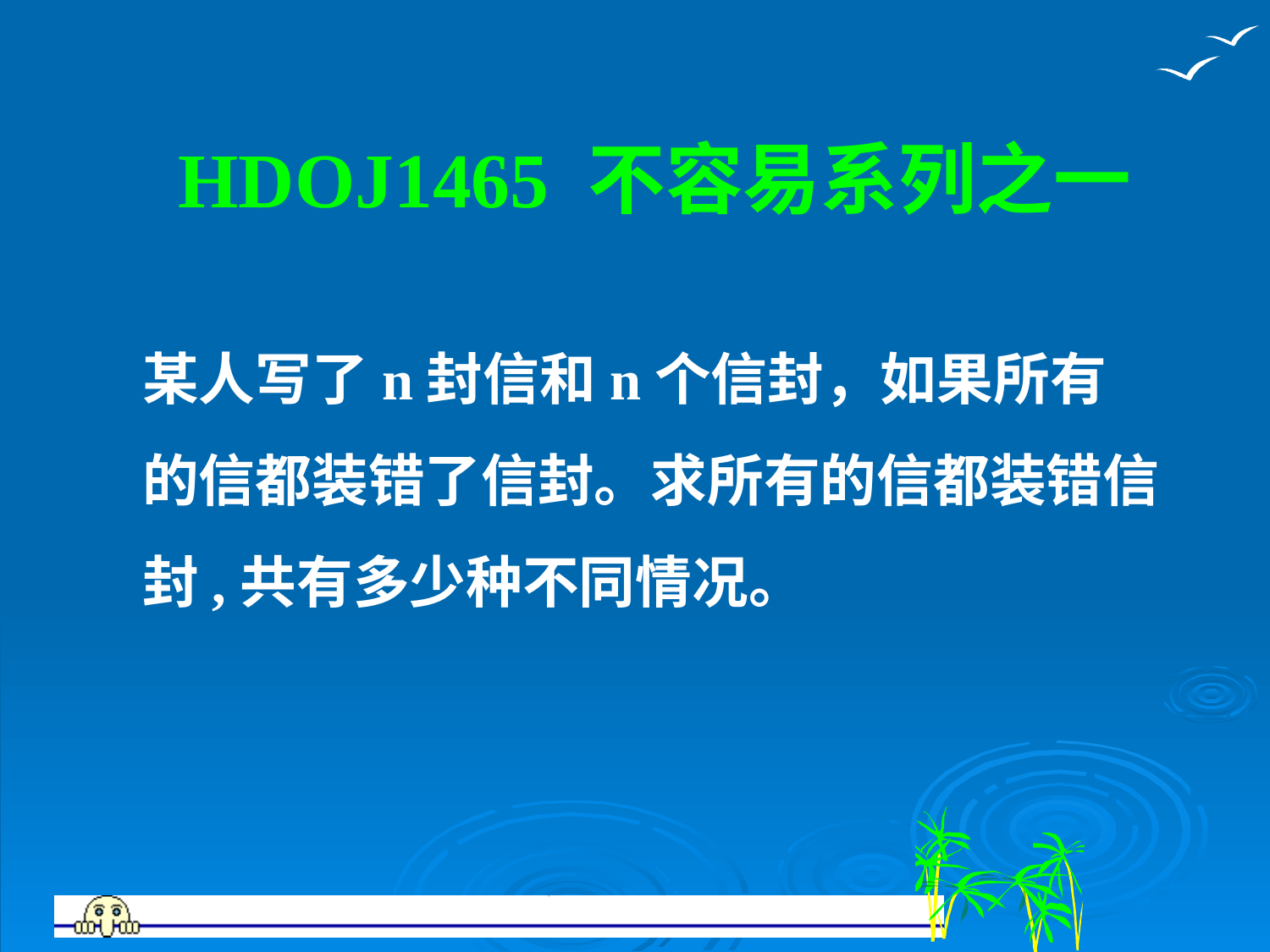

HDOJ1465 不容易系列之一
某人写了n封信和n个信封，如果所有的信都装错了信封。求所有的信都装错信封,共有多少种不同情况。